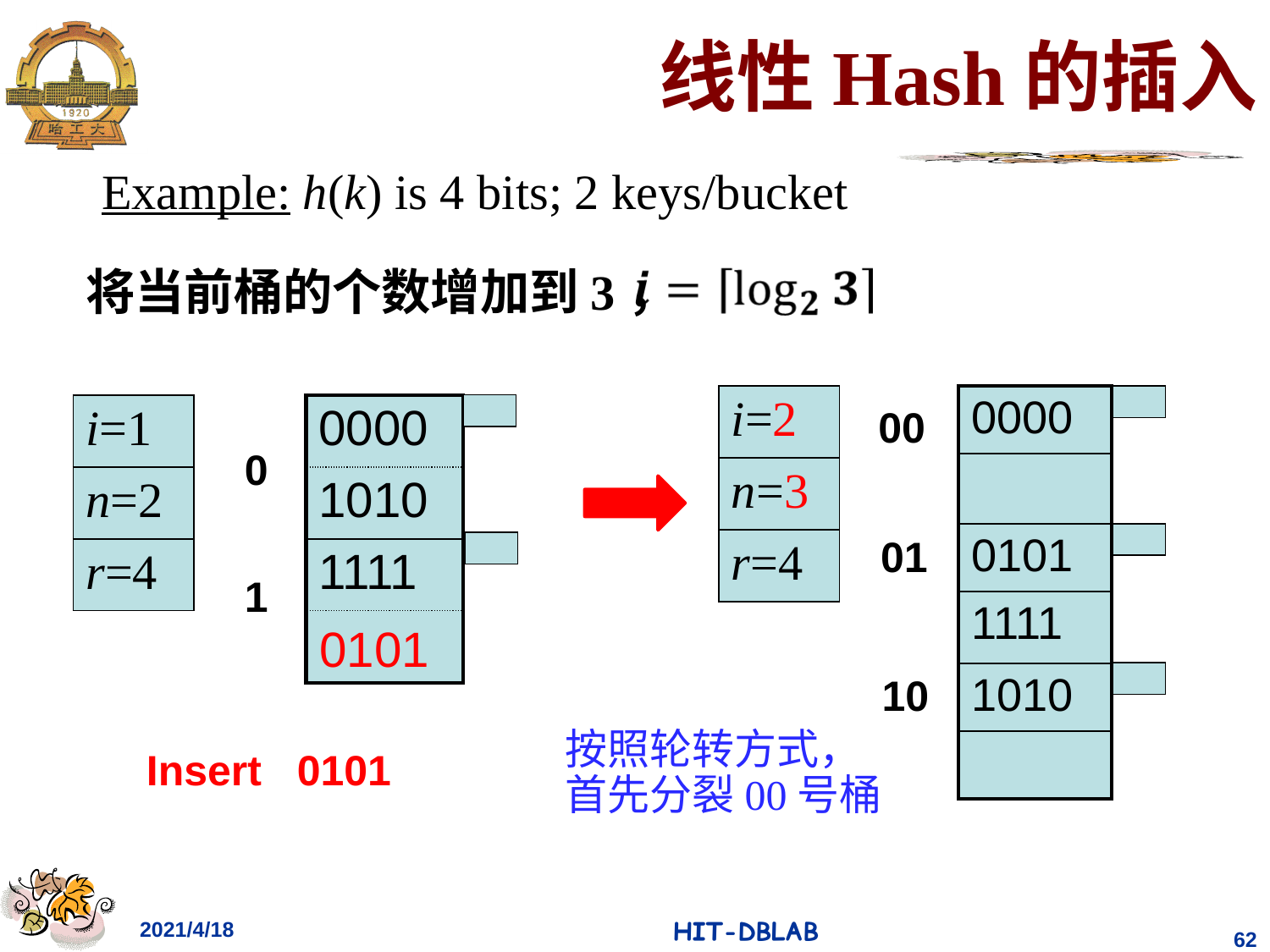

# 线性Hash的插入
Example: h(k) is 4 bits; 2 keys/bucket
将当前桶的个数增加到3，

| i=2 |
| --- |
| n=3 |
| r=4 |
| 0000 |
| --- |
|  |
| 0101 |
| 1111 |
| 1010 |
|  |

00
| i=1 |
| --- |
| n=2 |
| r=4 |
| 0000 |
| --- |
| 1010 |
| 1111 |
|  |

0

1
0101

01

10

Insert   0101
按照轮转方式，首先分裂00号桶
2021/4/18
HIT-DBLAB
62